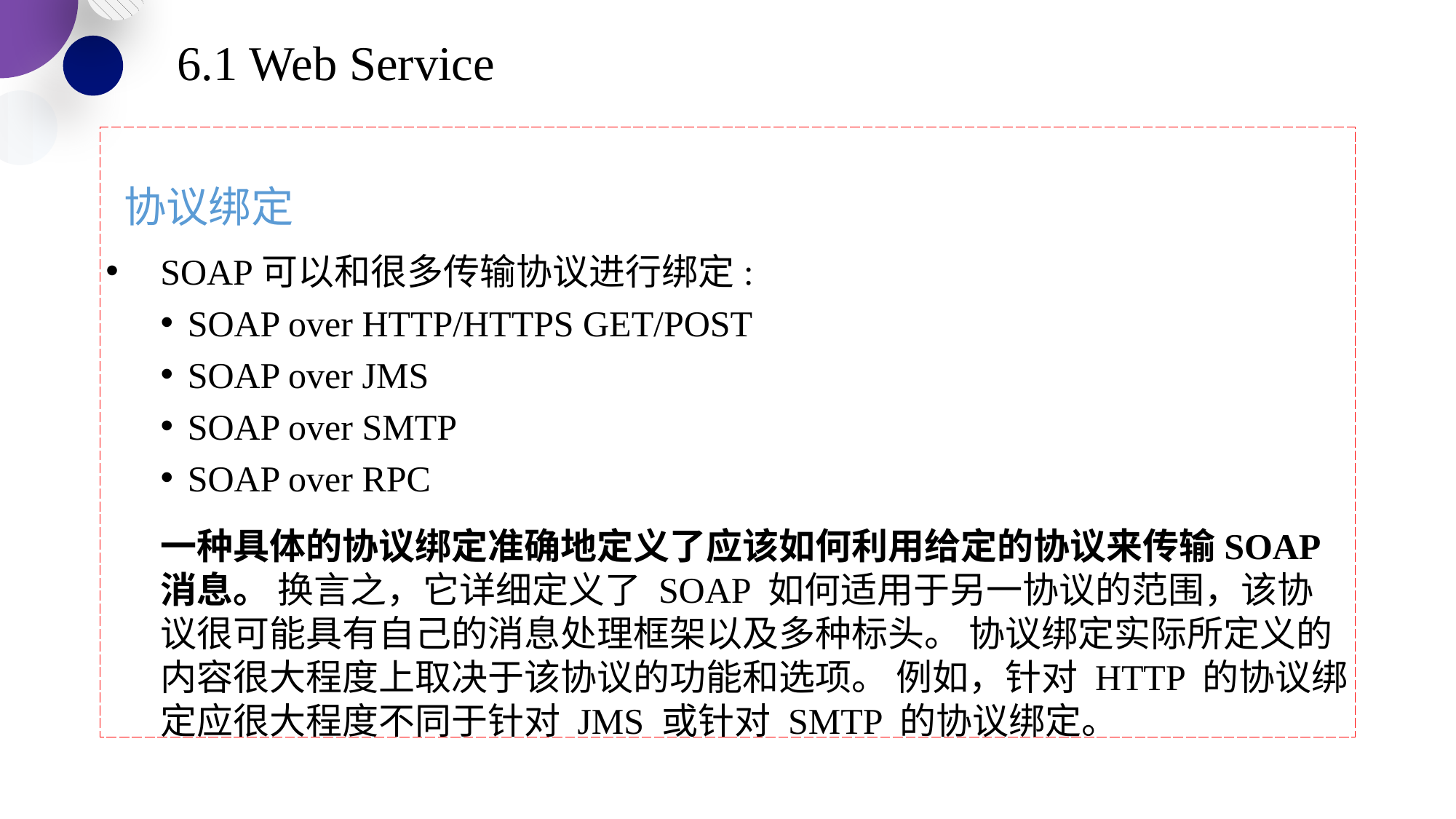

6.1 Web Service

SOAP可以和很多传输协议进行绑定:
SOAP over HTTP/HTTPS GET/POST
SOAP over JMS
SOAP over SMTP
SOAP over RPC
	一种具体的协议绑定准确地定义了应该如何利用给定的协议来传输SOAP 消息。 换言之，它详细定义了 SOAP 如何适用于另一协议的范围，该协议很可能具有自己的消息处理框架以及多种标头。 协议绑定实际所定义的内容很大程度上取决于该协议的功能和选项。 例如，针对 HTTP 的协议绑定应很大程度不同于针对 JMS 或针对 SMTP 的协议绑定。
# 协议绑定